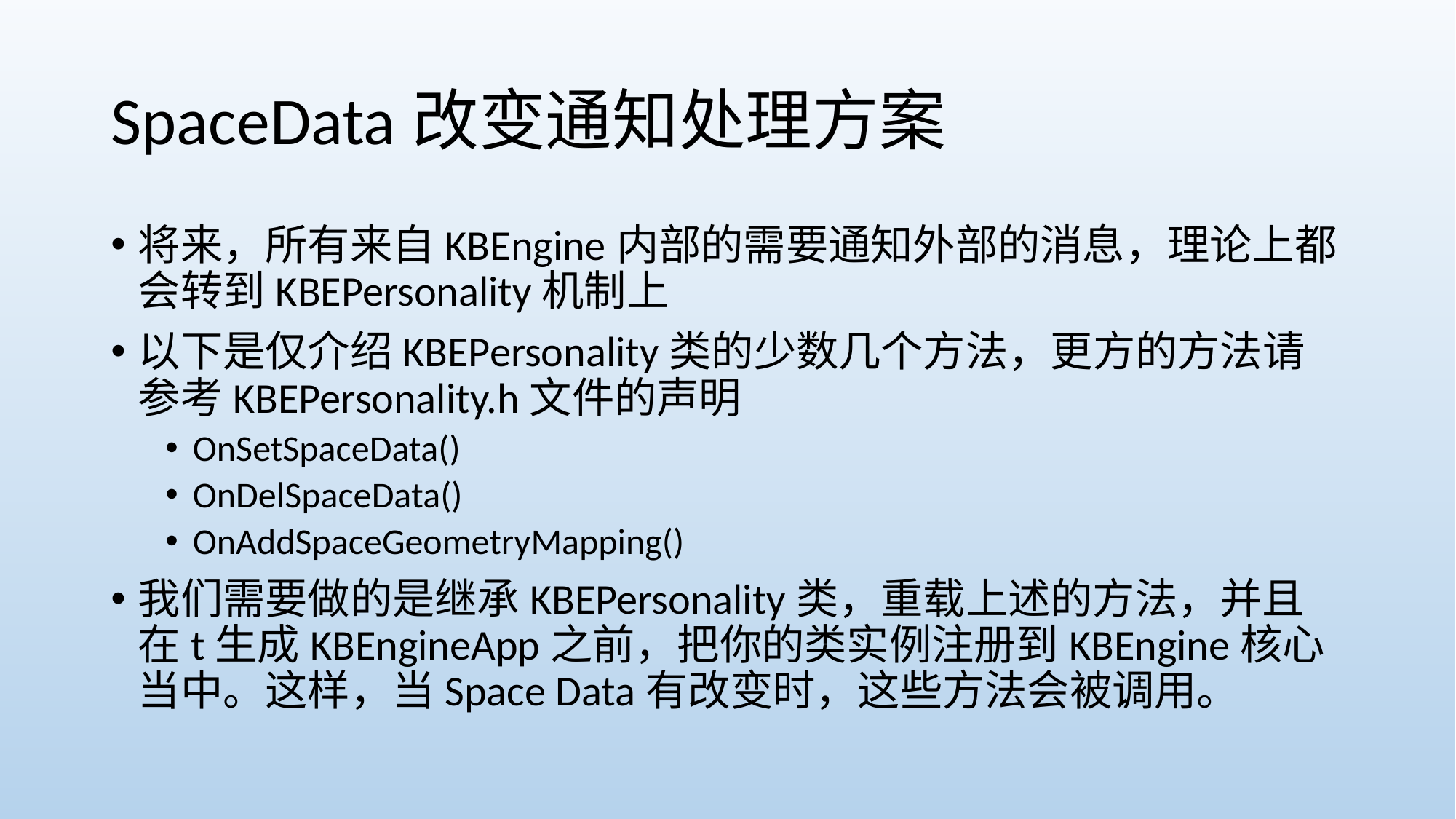

# SpaceData改变通知处理方案
将来，所有来自KBEngine内部的需要通知外部的消息，理论上都会转到KBEPersonality机制上
以下是仅介绍KBEPersonality类的少数几个方法，更方的方法请参考KBEPersonality.h文件的声明
OnSetSpaceData()
OnDelSpaceData()
OnAddSpaceGeometryMapping()
我们需要做的是继承KBEPersonality类，重载上述的方法，并且在t生成KBEngineApp之前，把你的类实例注册到KBEngine核心当中。这样，当Space Data有改变时，这些方法会被调用。